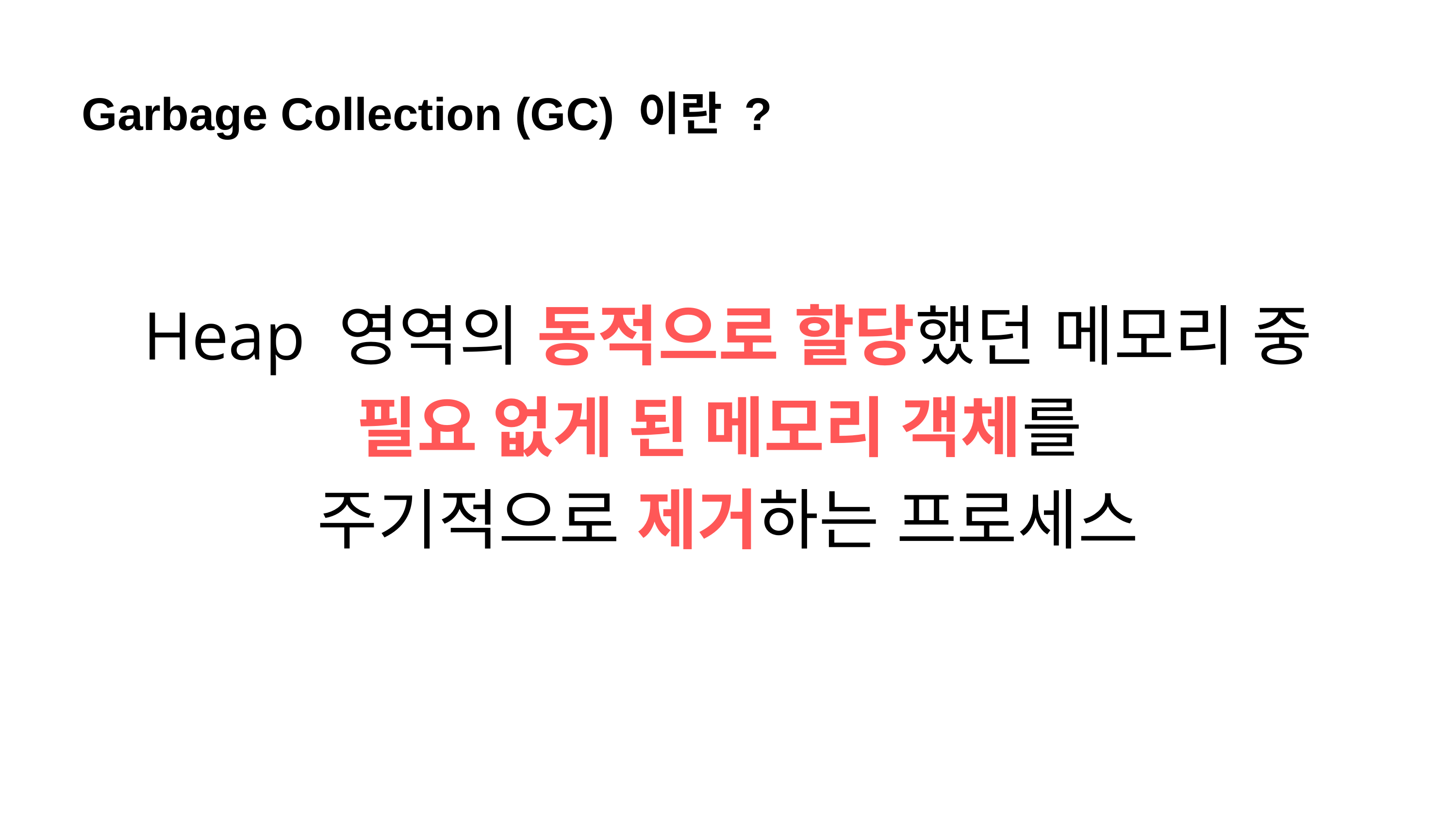

Garbage Collection (GC) 이란 ?
Heap 영역의 동적으로 할당했던 메모리 중
필요 없게 된 메모리 객체를
주기적으로 제거하는 프로세스